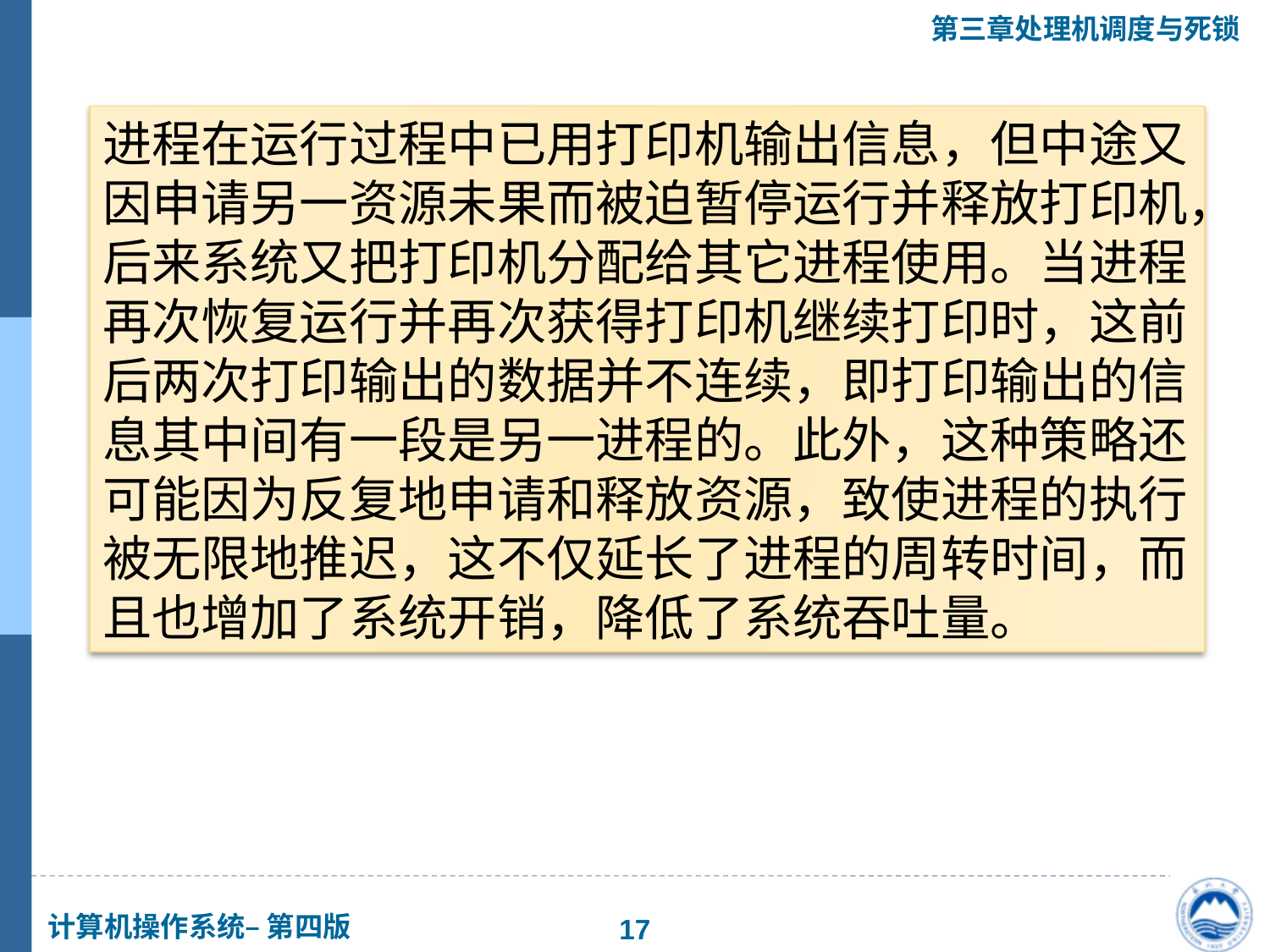

进程在运行过程中已用打印机输出信息，但中途又因申请另一资源未果而被迫暂停运行并释放打印机，后来系统又把打印机分配给其它进程使用。当进程再次恢复运行并再次获得打印机继续打印时，这前后两次打印输出的数据并不连续，即打印输出的信息其中间有一段是另一进程的。此外，这种策略还可能因为反复地申请和释放资源，致使进程的执行被无限地推迟，这不仅延长了进程的周转时间，而且也增加了系统开销，降低了系统吞吐量。